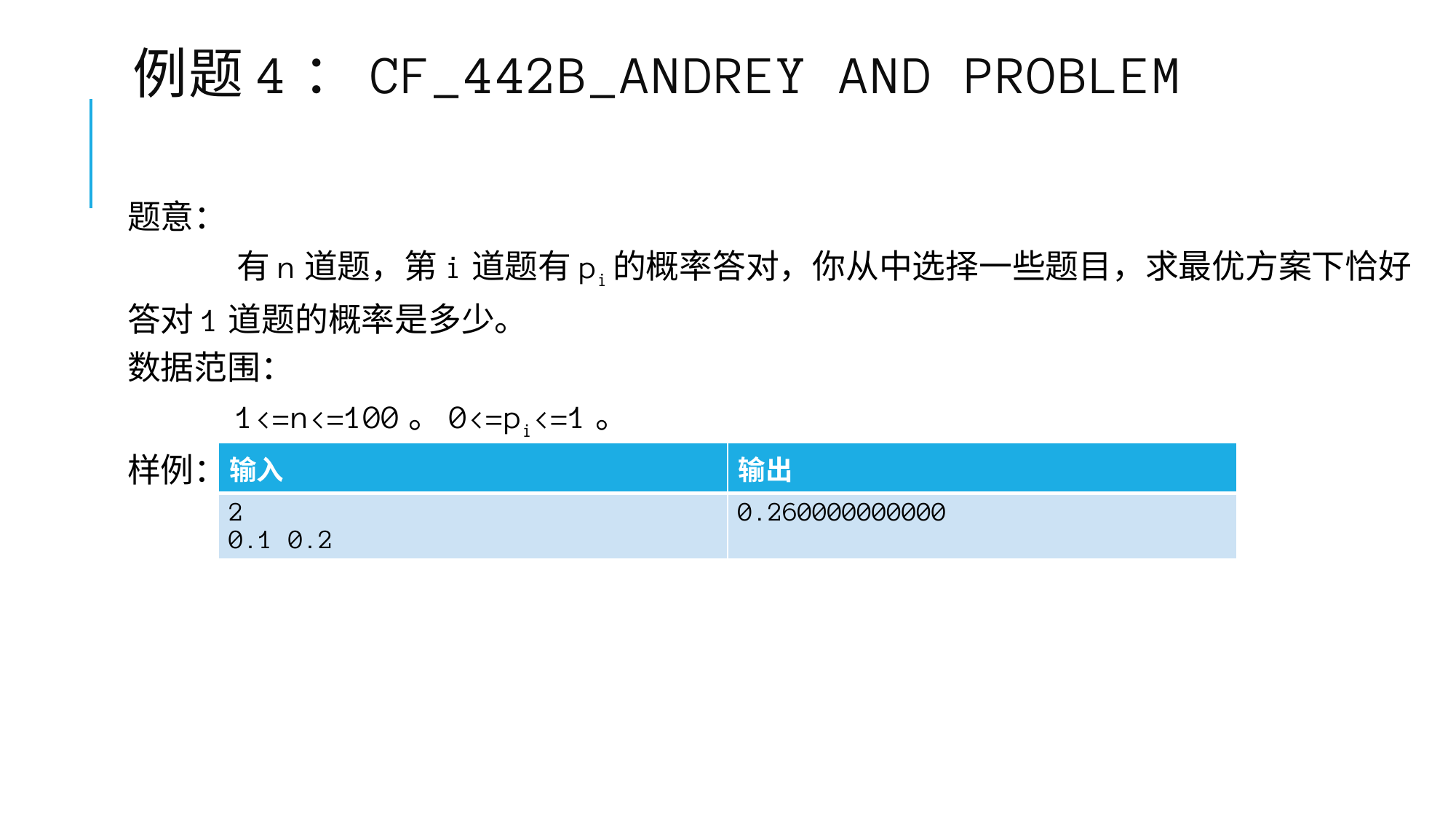

# 例题4：cf_442B_Andrey and Problem
题意：
	有n道题，第i道题有pi的概率答对，你从中选择一些题目，求最优方案下恰好答对1道题的概率是多少。
数据范围：
	1<=n<=100。0<=pi<=1。
样例：
| 输入 | 输出 |
| --- | --- |
| 2 0.1 0.2 | 0.260000000000 |